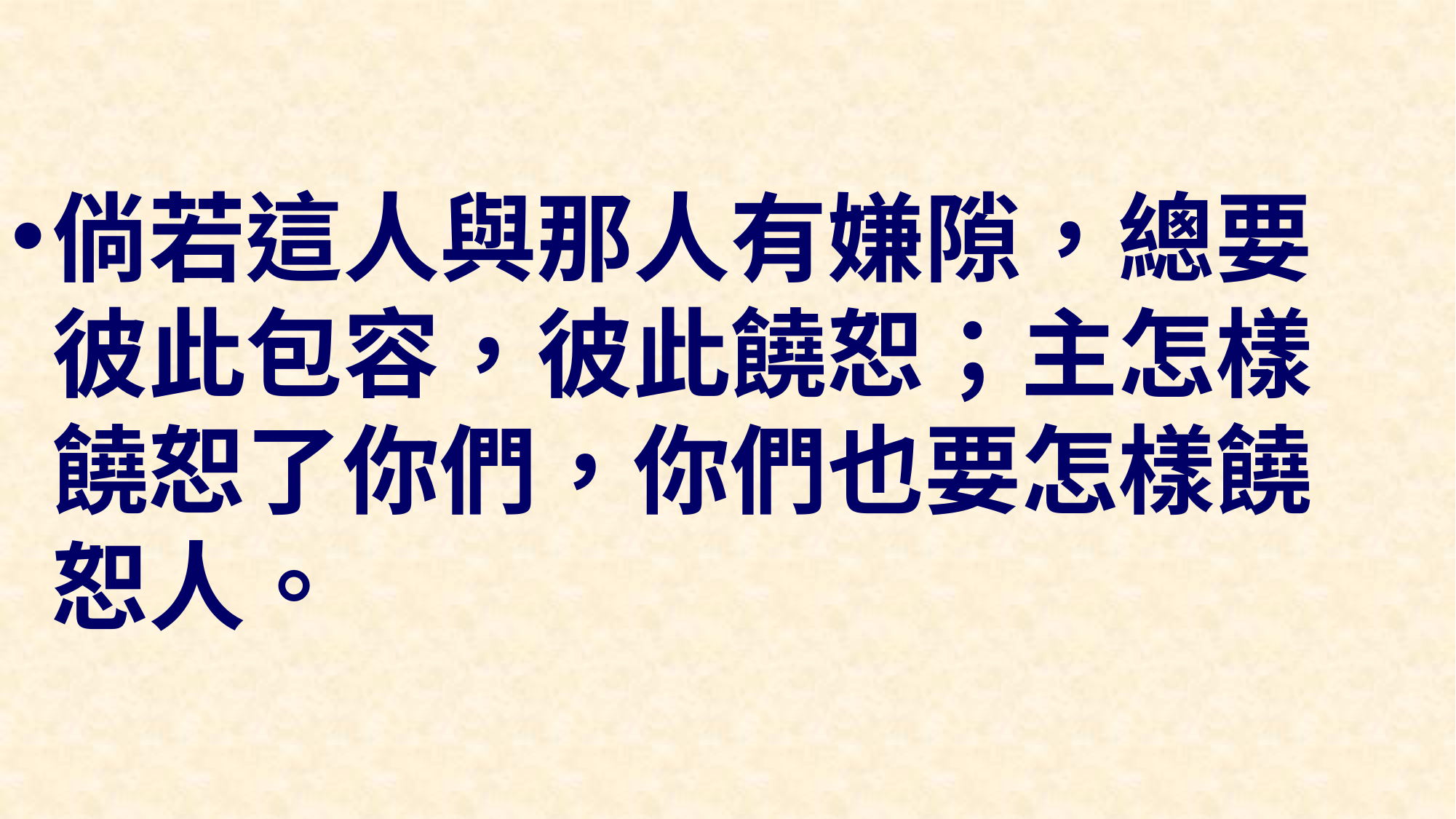

倘若這人與那人有嫌隙，總要彼此包容，彼此饒恕；主怎樣饒恕了你們，你們也要怎樣饒恕人。